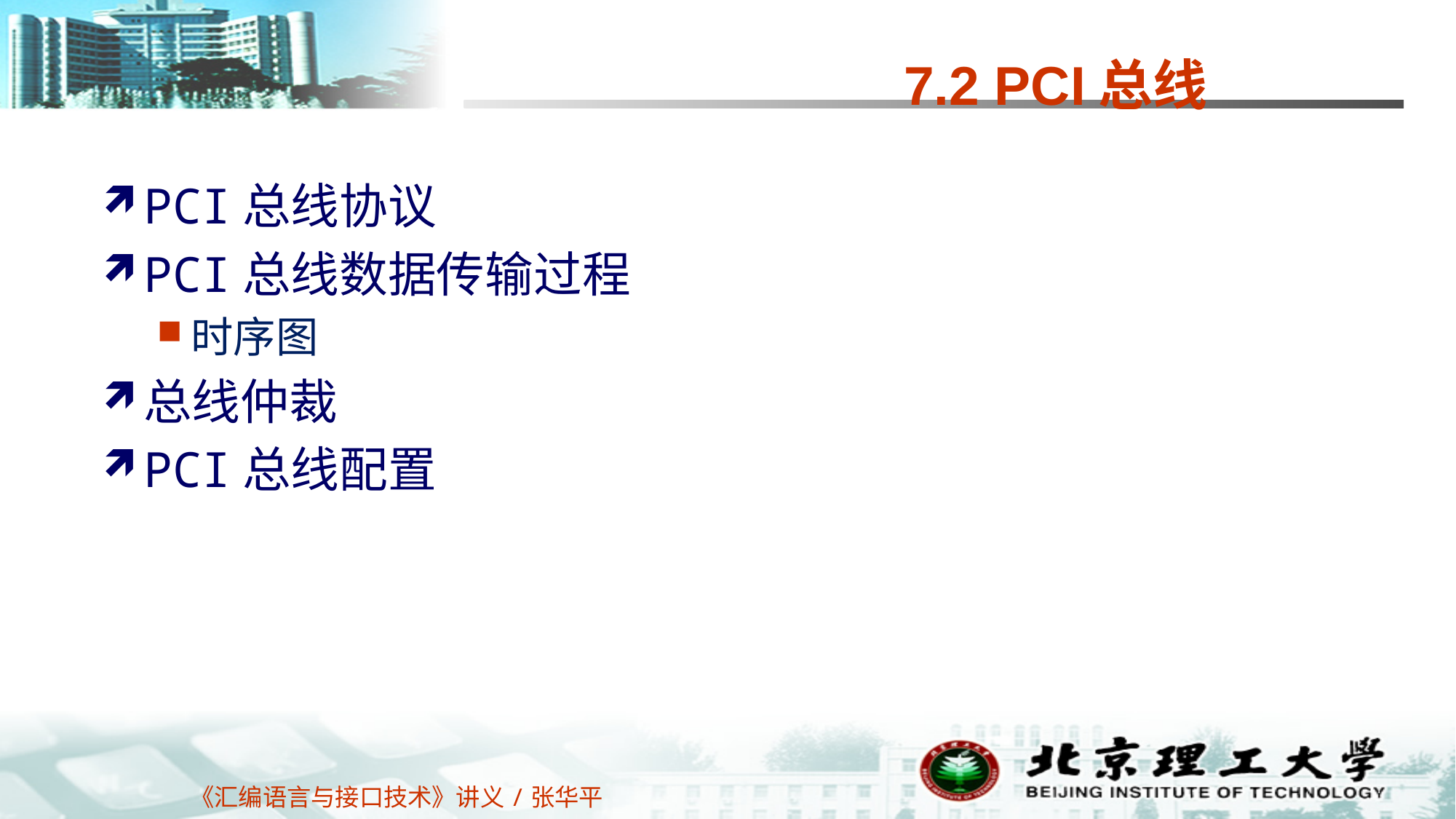

# 7.2 PCI总线
PCI总线协议
PCI总线数据传输过程
时序图
总线仲裁
PCI总线配置